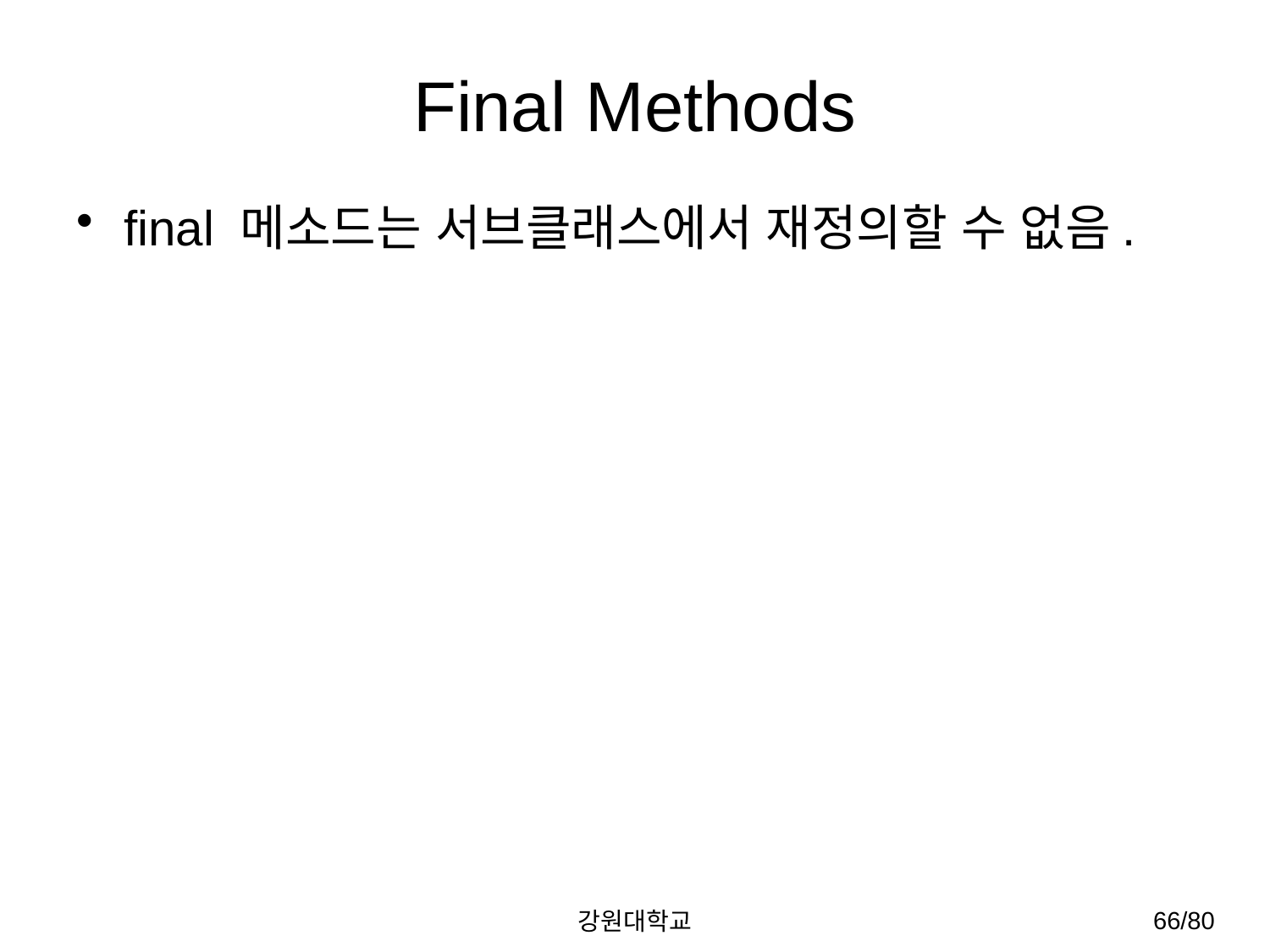

# Final Methods
final 메소드는 서브클래스에서 재정의할 수 없음.

강원대학교